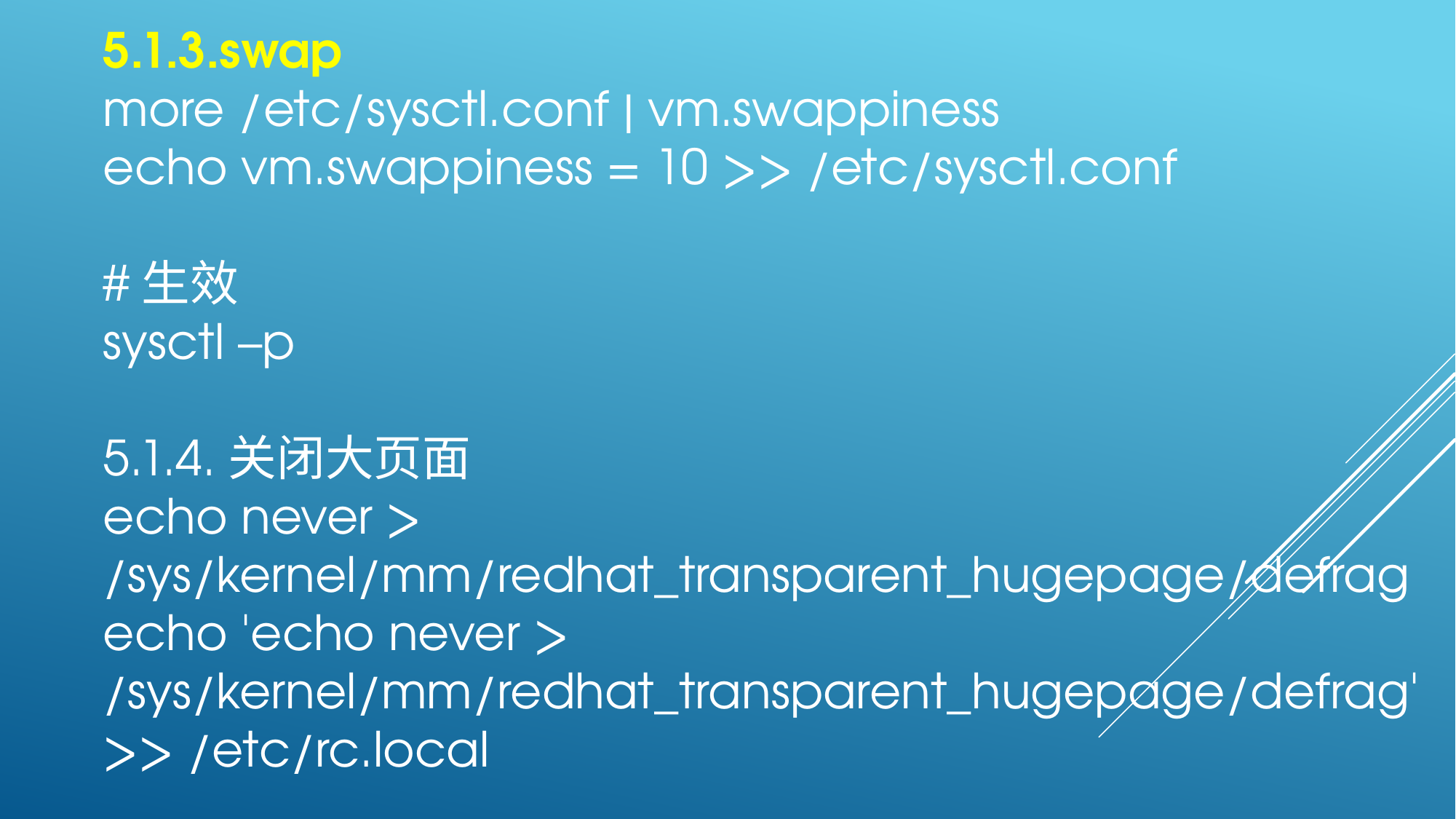

5.1.3.swap
more /etc/sysctl.conf | vm.swappiness
echo vm.swappiness = 10 >> /etc/sysctl.conf

#生效
sysctl –p

5.1.4.关闭大页面
echo never > /sys/kernel/mm/redhat_transparent_hugepage/defrag
echo 'echo never > /sys/kernel/mm/redhat_transparent_hugepage/defrag' >> /etc/rc.local